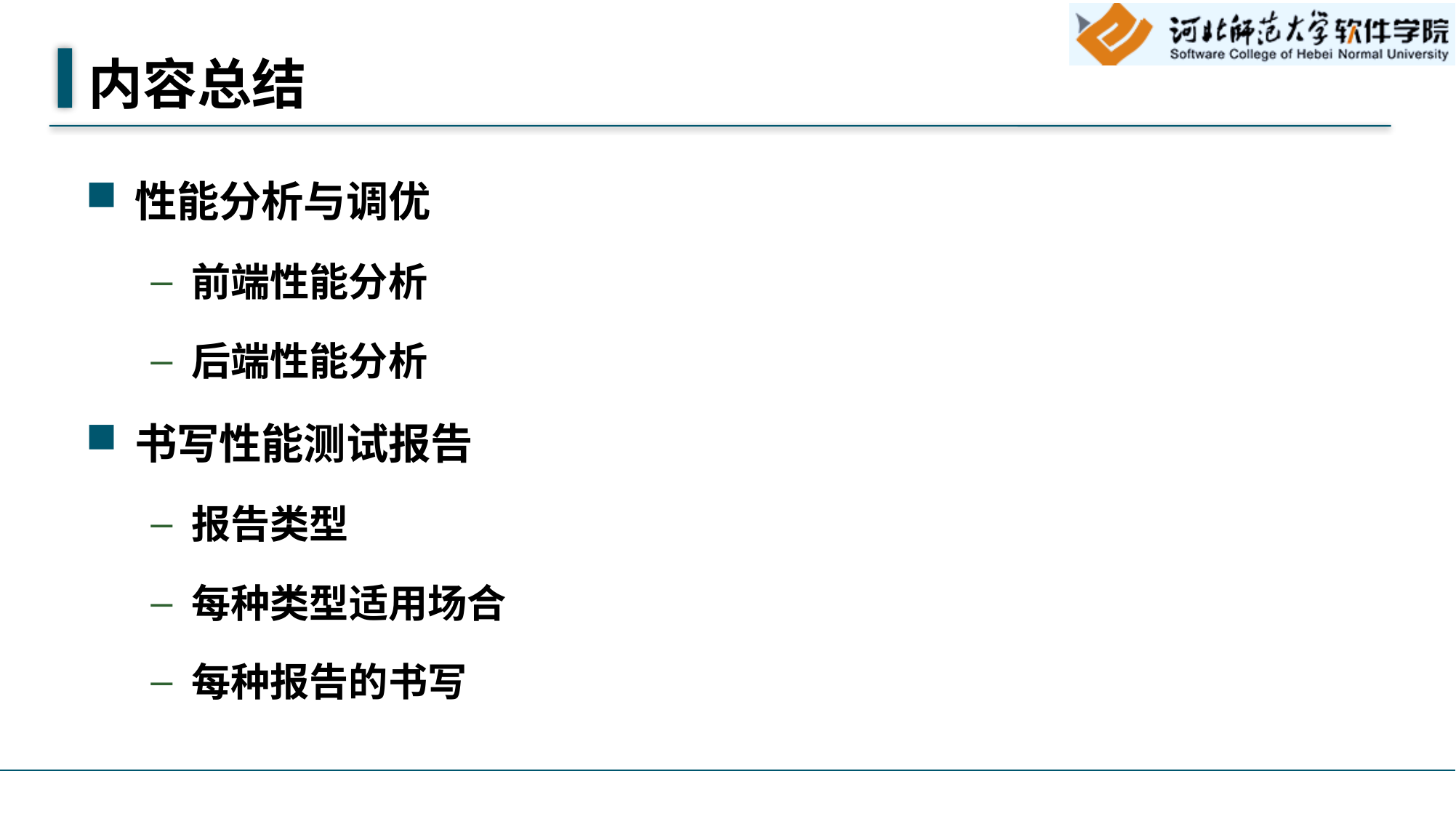

# 内容总结
性能分析与调优
前端性能分析
后端性能分析
书写性能测试报告
报告类型
每种类型适用场合
每种报告的书写